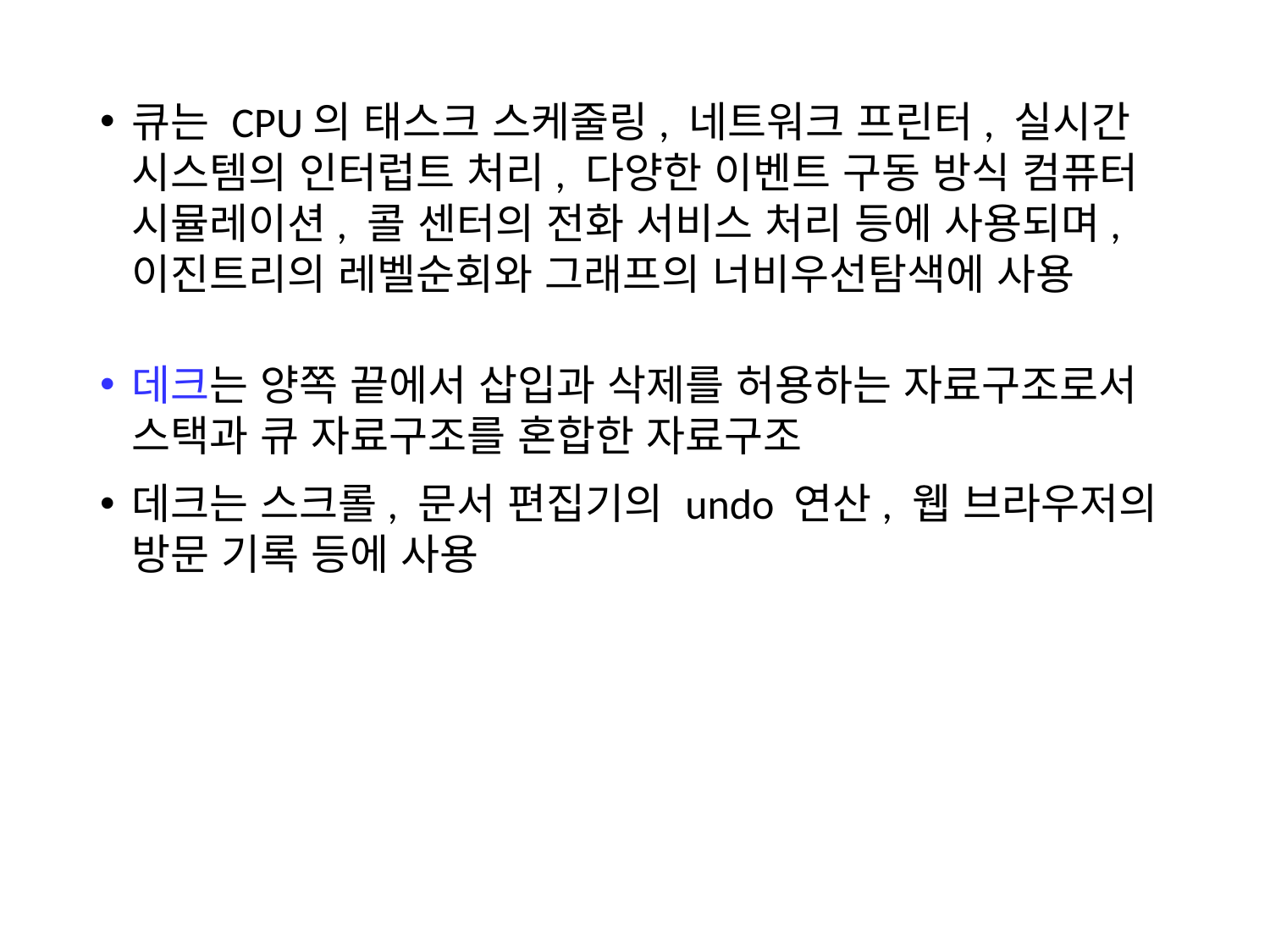

큐는 CPU의 태스크 스케줄링, 네트워크 프린터, 실시간 시스템의 인터럽트 처리, 다양한 이벤트 구동 방식 컴퓨터 시뮬레이션, 콜 센터의 전화 서비스 처리 등에 사용되며, 이진트리의 레벨순회와 그래프의 너비우선탐색에 사용
데크는 양쪽 끝에서 삽입과 삭제를 허용하는 자료구조로서 스택과 큐 자료구조를 혼합한 자료구조
데크는 스크롤, 문서 편집기의 undo 연산, 웹 브라우저의 방문 기록 등에 사용